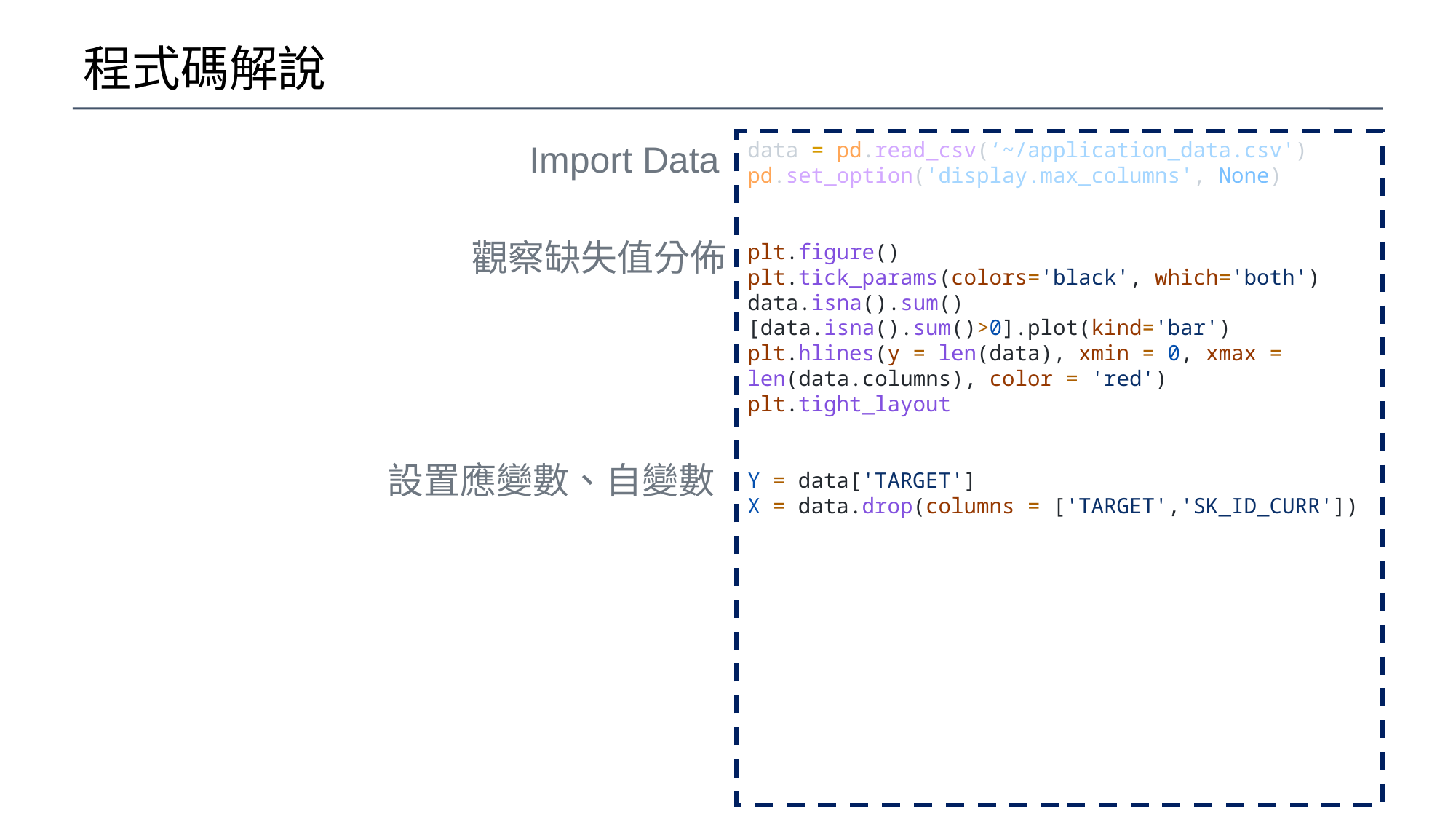

# 程式碼解說
Import Data

data = pd.read_csv(‘~/application_data.csv')
pd.set_option('display.max_columns', None)

plt.figure()
plt.tick_params(colors='black', which='both')
data.isna().sum()[data.isna().sum()>0].plot(kind='bar')
plt.hlines(y = len(data), xmin = 0, xmax = len(data.columns), color = 'red')
plt.tight_layout

Y = data['TARGET']
X = data.drop(columns = ['TARGET','SK_ID_CURR'])

觀察缺失值分佈
設置應變數、自變數